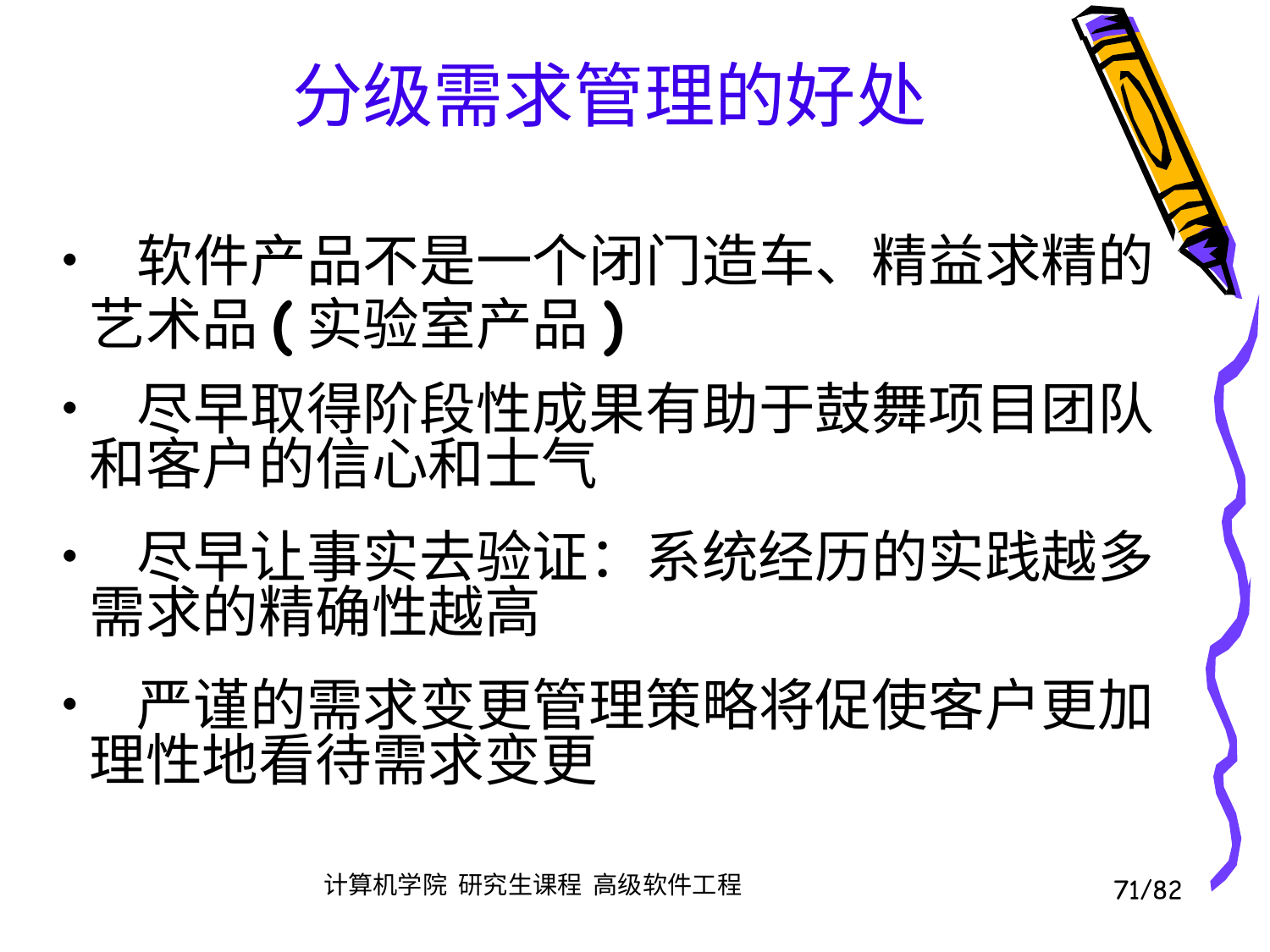

分级需求管理的好处

•  软件产品不是一个闭门造车、精益求精的
	艺术品(实验室产品)
•  尽早取得阶段性成果有助于鼓舞项目团队
	和客户的信心和士气
•  尽早让事实去验证：系统经历的实践越多
	需求的精确性越高
•  严谨的需求变更管理策略将促使客户更加
	理性地看待需求变更

71/82
计算机学院  研究生课程  高级软件工程